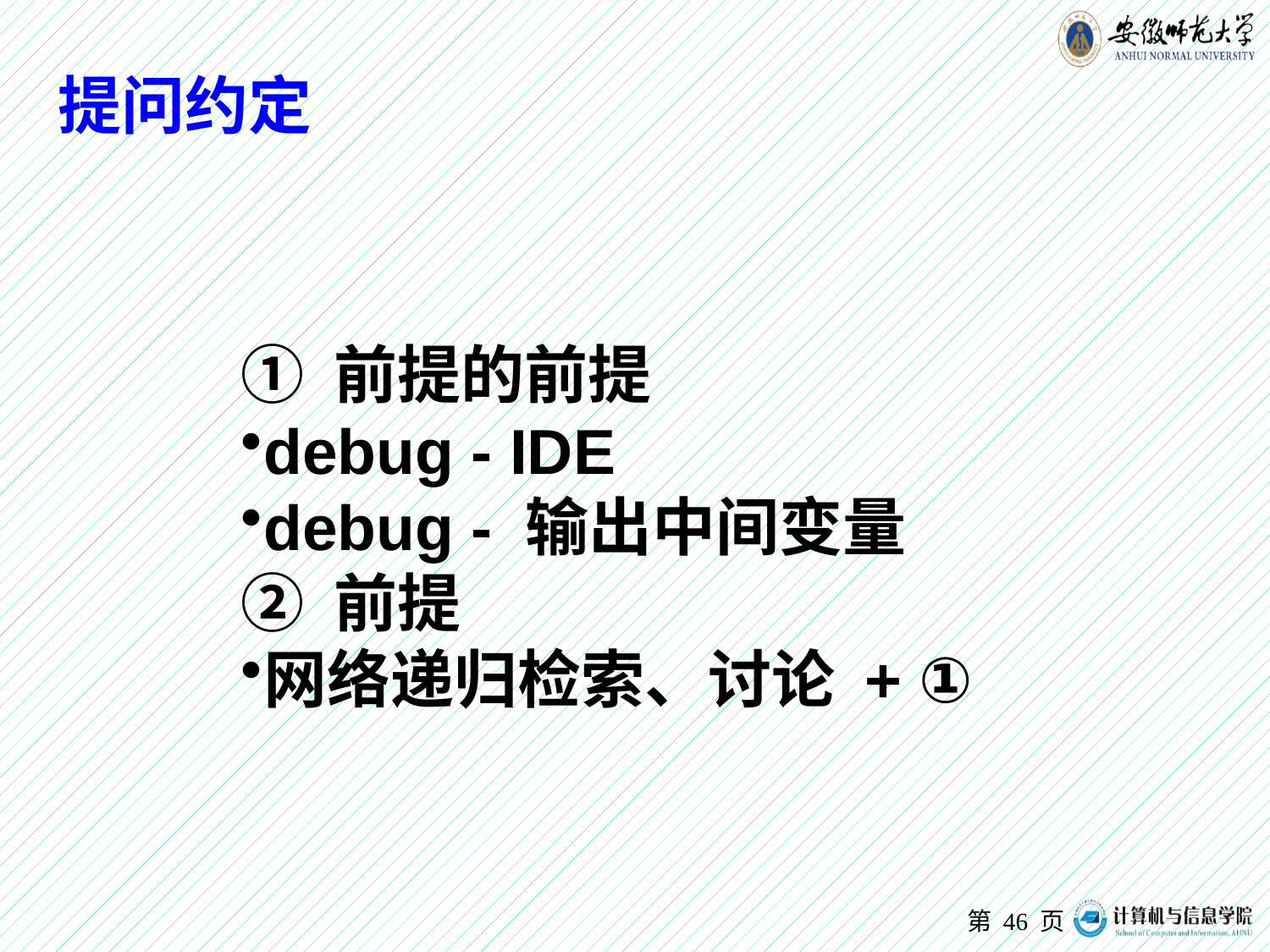

# 提问约定
① 前提的前提
debug - IDE
debug - 输出中间变量
② 前提
网络递归检索、讨论 + ①
第 46 页